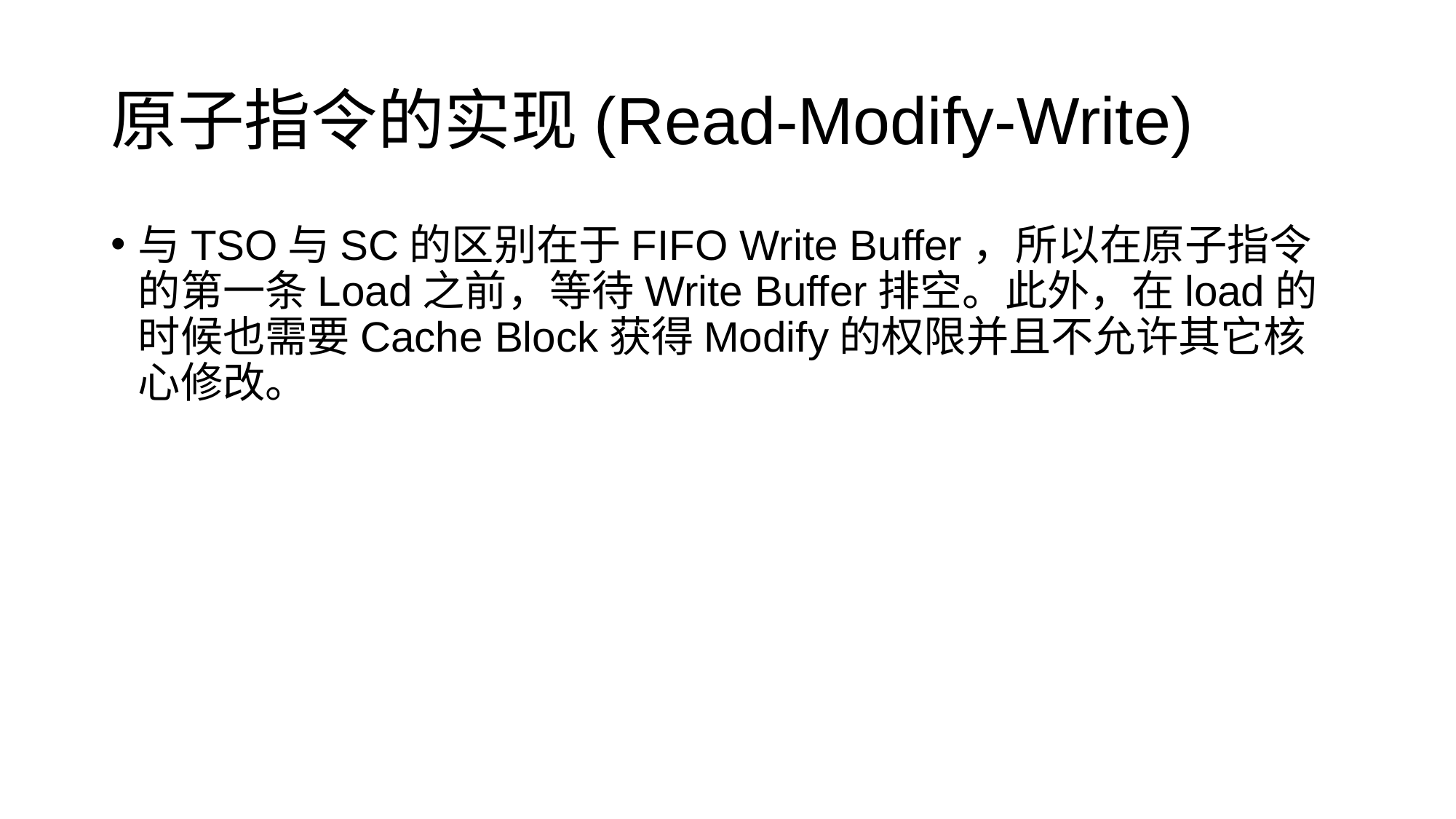

# 原子指令的实现(Read-Modify-Write)
与TSO与SC的区别在于FIFO Write Buffer，所以在原子指令的第一条Load之前，等待Write Buffer排空。此外，在load的时候也需要Cache Block获得Modify的权限并且不允许其它核心修改。